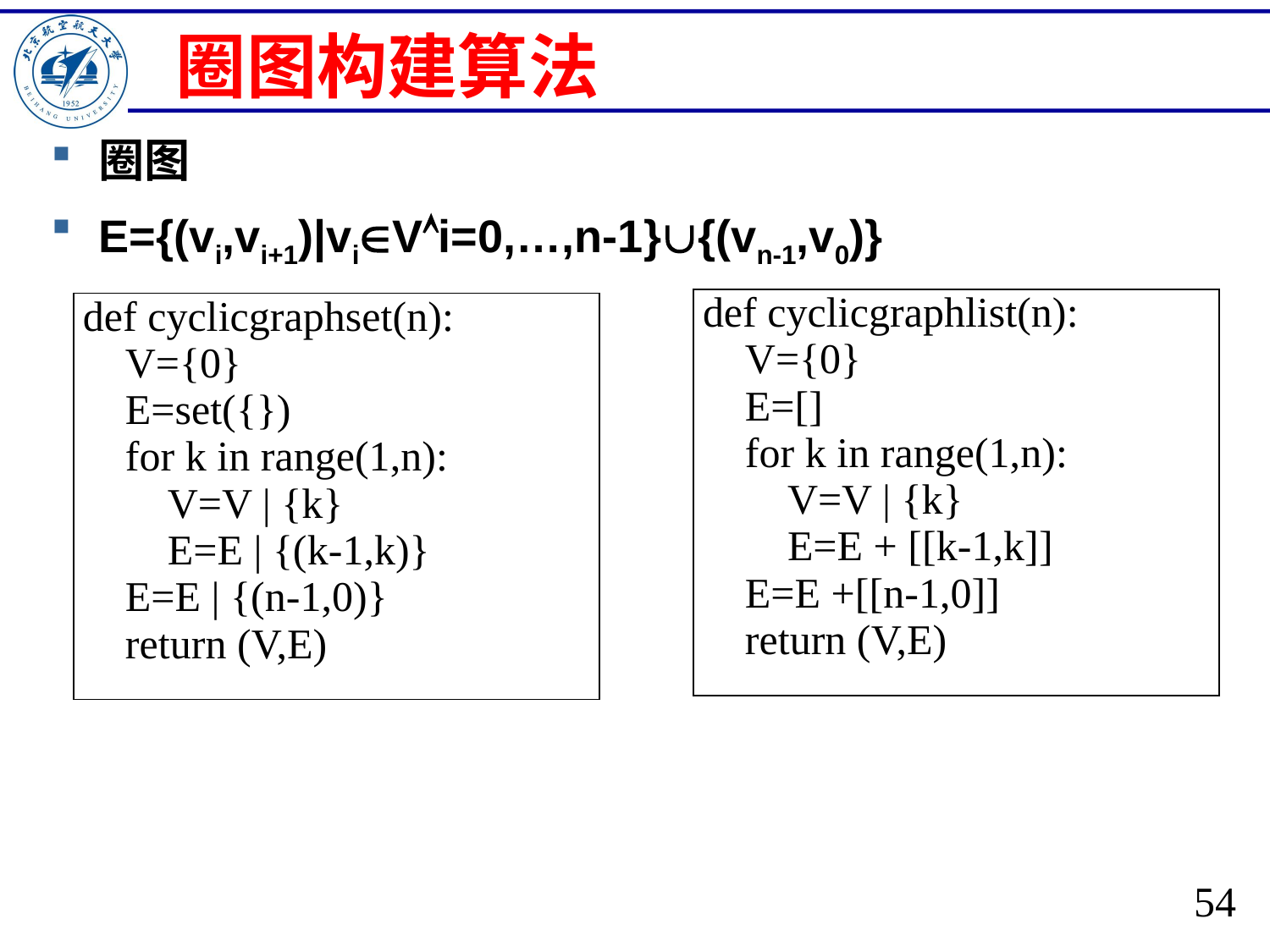

# 圈图构建算法
圈图
E={(vi,vi+1)|vi∈V∧i=0,…,n-1}∪{(vn-1,v0)}

| def cyclicgraphlist(n): V={0} E=[] for k in range(1,n): V=V | {k} E=E + [[k-1,k]] E=E +[[n-1,0]] return (V,E) |
| --- |
| def cyclicgraphset(n): V={0} E=set({}) for k in range(1,n): V=V | {k} E=E | {(k-1,k)} E=E | {(n-1,0)} return (V,E) |
| --- |